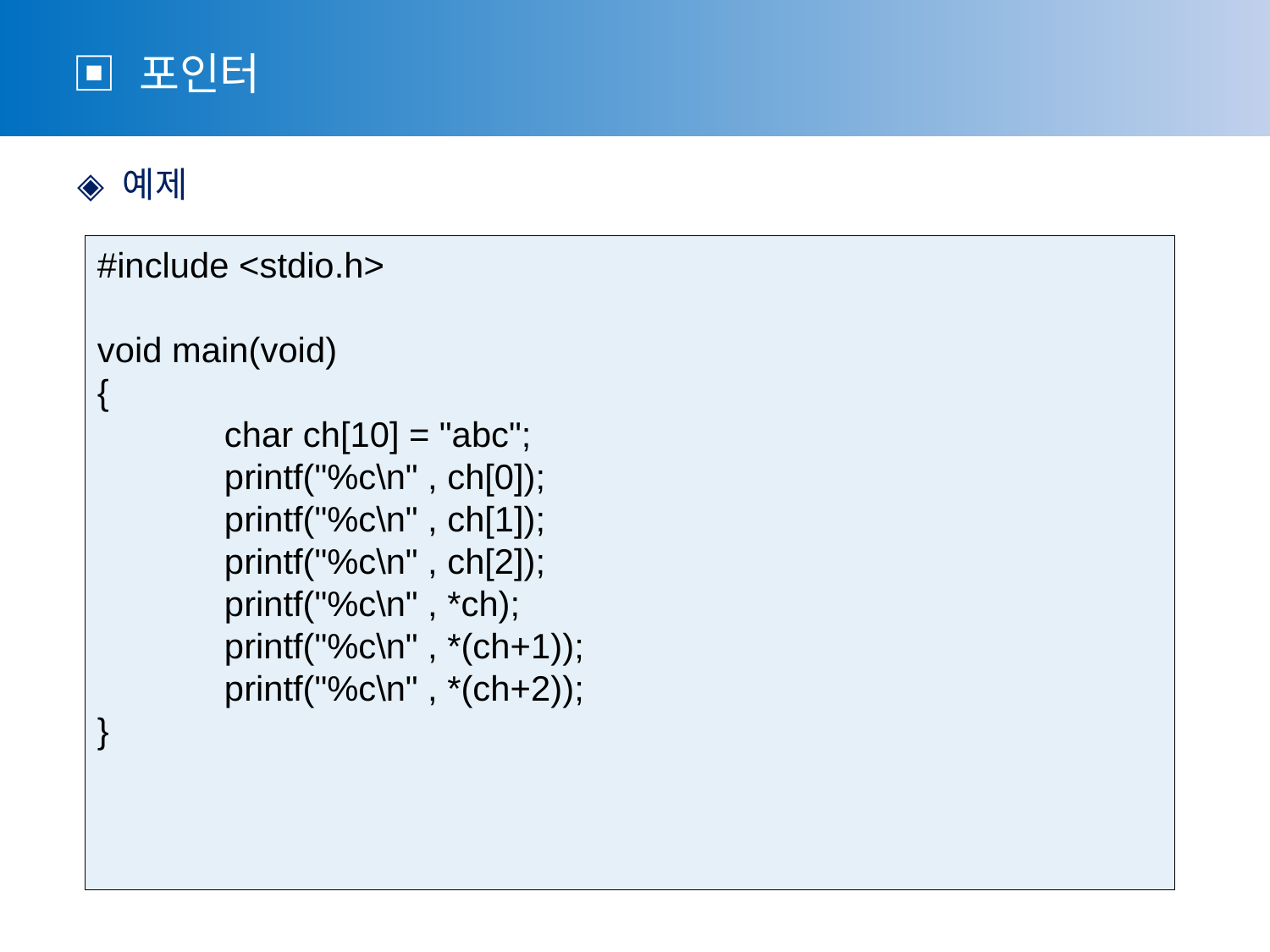

▣ 포인터
 ◈ 예제
#include <stdio.h>

void main(void)
{
	char ch[10] = "abc";
	printf("%c\n" , ch[0]);
	printf("%c\n" , ch[1]);
	printf("%c\n" , ch[2]);
	printf("%c\n" , *ch);
	printf("%c\n" , *(ch+1));
	printf("%c\n" , *(ch+2));
}